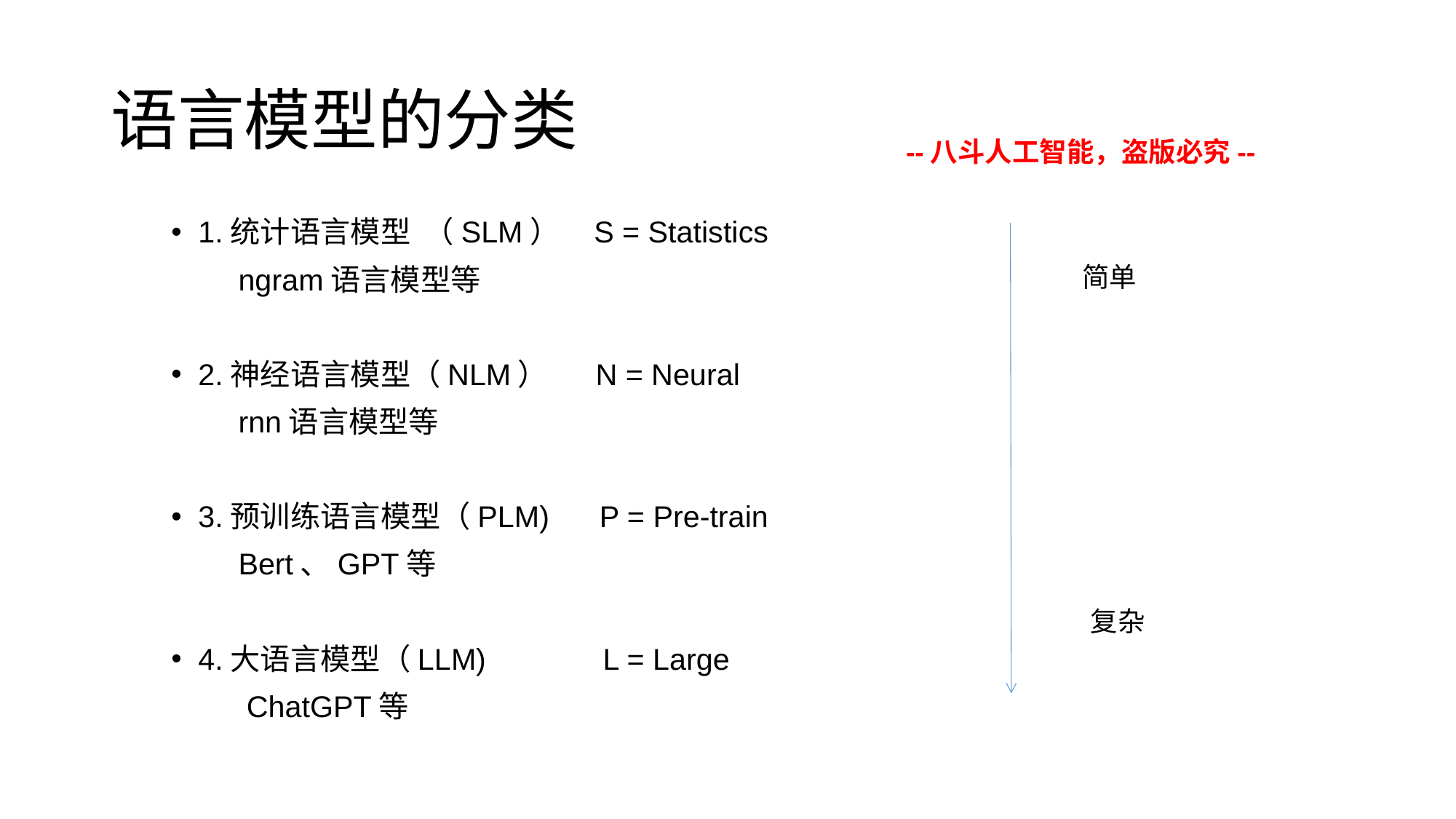

# 语言模型的分类
--八斗人工智能，盗版必究--
1.统计语言模型  （SLM）    S = Statistics
        ngram语言模型等

2.神经语言模型（NLM）      N = Neural
        rnn语言模型等

3.预训练语言模型（PLM)      P = Pre-train
        Bert、GPT等

4.大语言模型（LLM)              L = Large
         ChatGPT等
简单
复杂